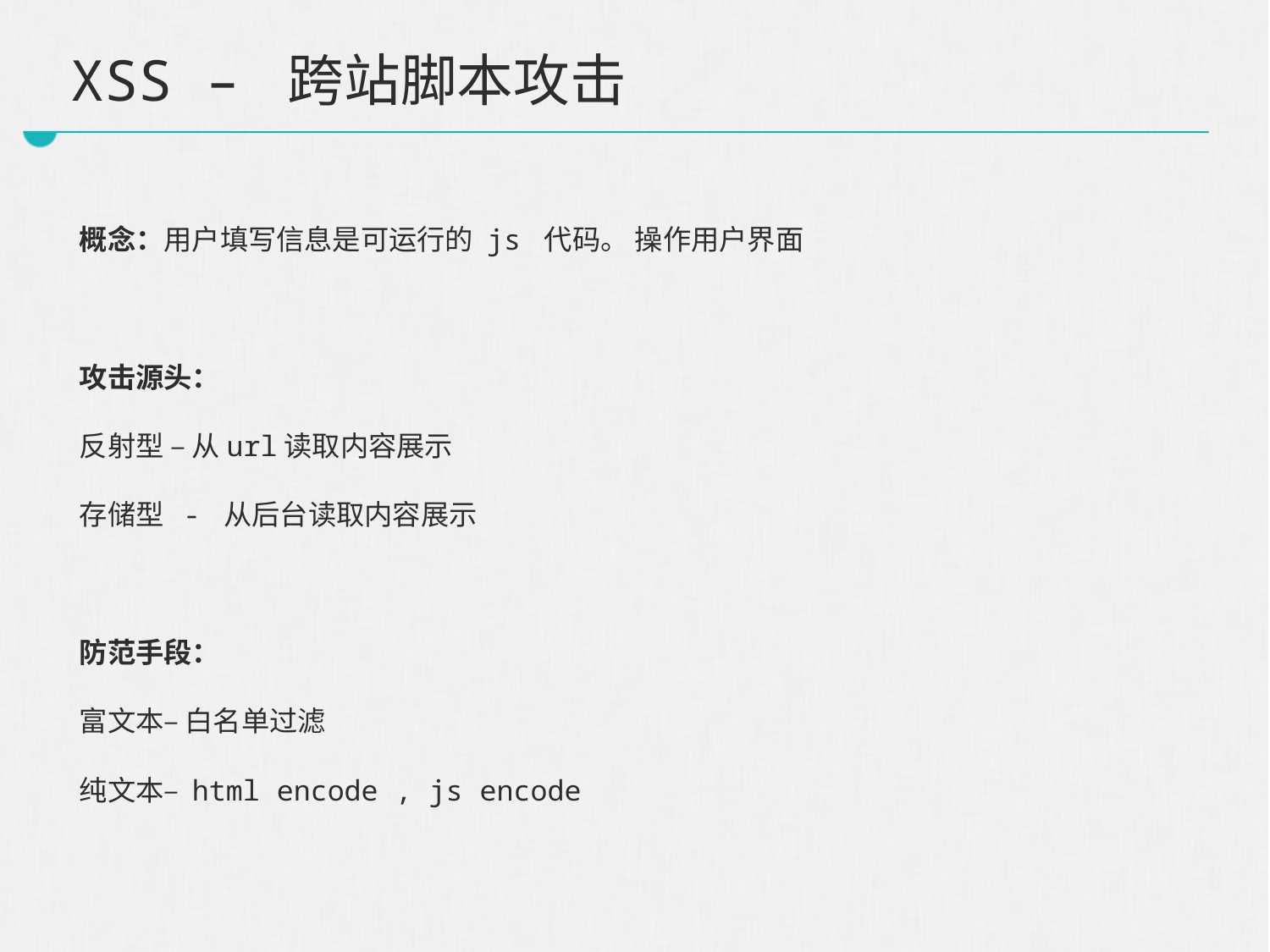

# XSS – 跨站脚本攻击
概念：用户填写信息是可运行的 js 代码。 操作用户界面

攻击源头：
反射型 – 从url读取内容展示
存储型  - 从后台读取内容展示

防范手段：
富文本– 白名单过滤
纯文本– html encode , js encode